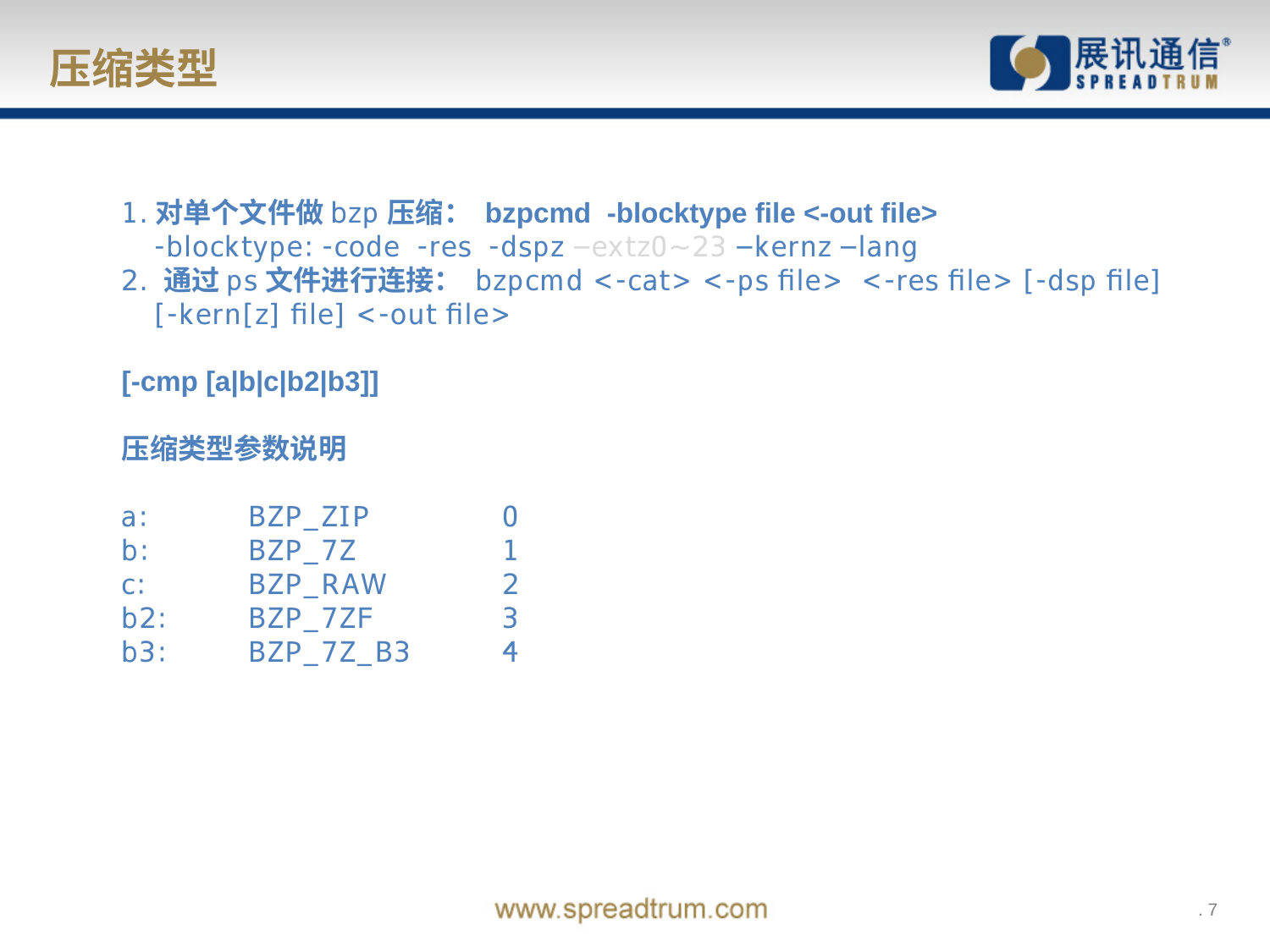

# 压缩类型
1.对单个文件做bzp压缩： bzpcmd  -blocktype file <-out file>
    -blocktype: -code  -res  -dspz –extz0~23 –kernz –lang
2. 通过ps文件进行连接： bzpcmd <-cat> <-ps file>  <-res file> [-dsp file]
    [-kern[z] file] <-out file>

[-cmp [a|b|c|b2|b3]]

压缩类型参数说明

a:   	BZP_ZIP 	0
b:   	BZP_7Z  		1
c: 	BZP_RAW 	2
b2:  	BZP_7ZF 	3
b3: 	BZP_7Z_B3 	4
  . 7